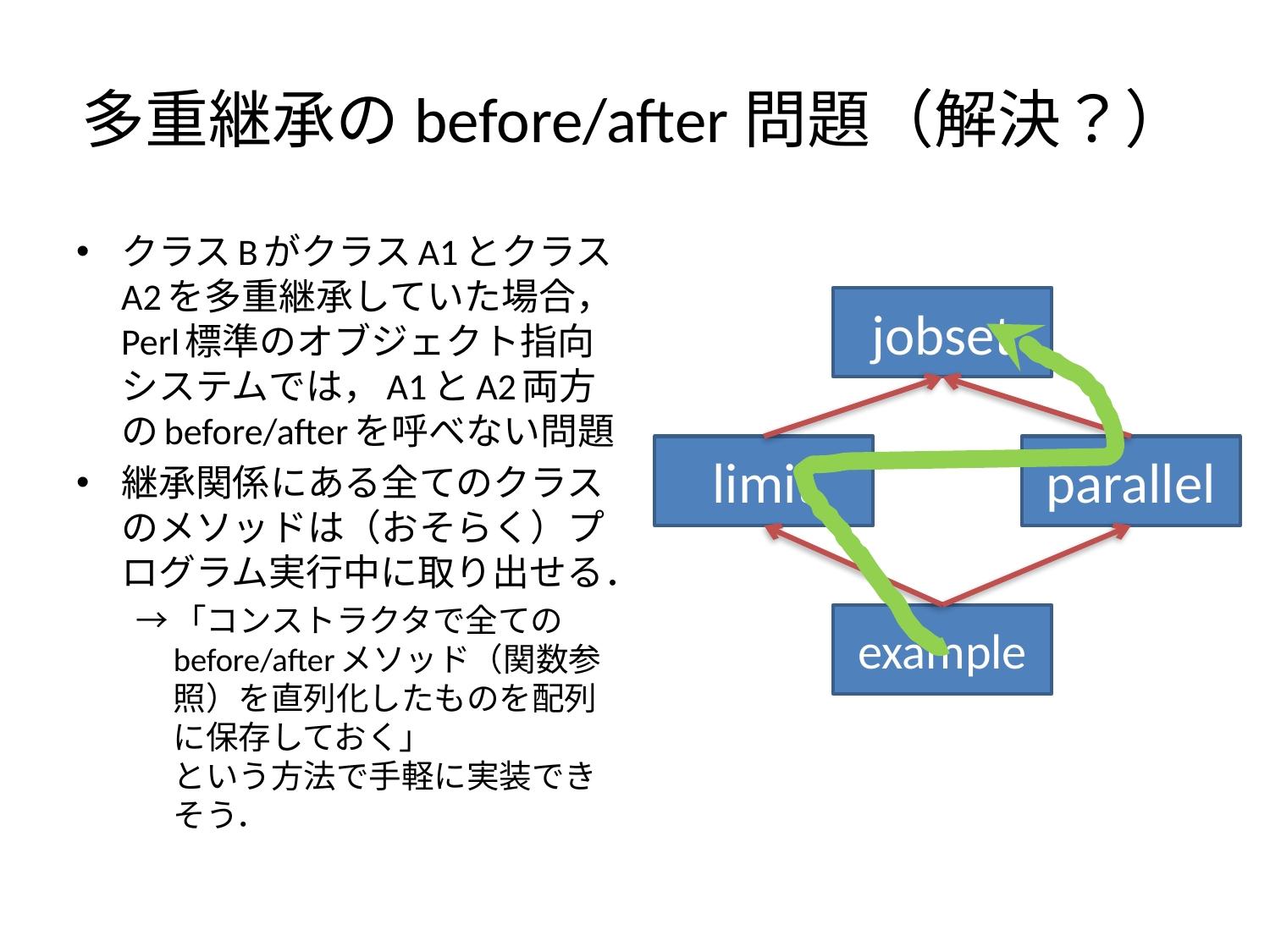

# 多重継承のbefore/after問題（解決？）
クラスBがクラスA1とクラスA2を多重継承していた場合，Perl標準のオブジェクト指向システムでは，A1とA2両方のbefore/afterを呼べない問題
継承関係にある全てのクラスのメソッドは（おそらく）プログラム実行中に取り出せる．
→「コンストラクタで全てのbefore/afterメソッド（関数参照）を直列化したものを配列に保存しておく」
という方法で手軽に実装できそう．

jobset

limit
parallel
example